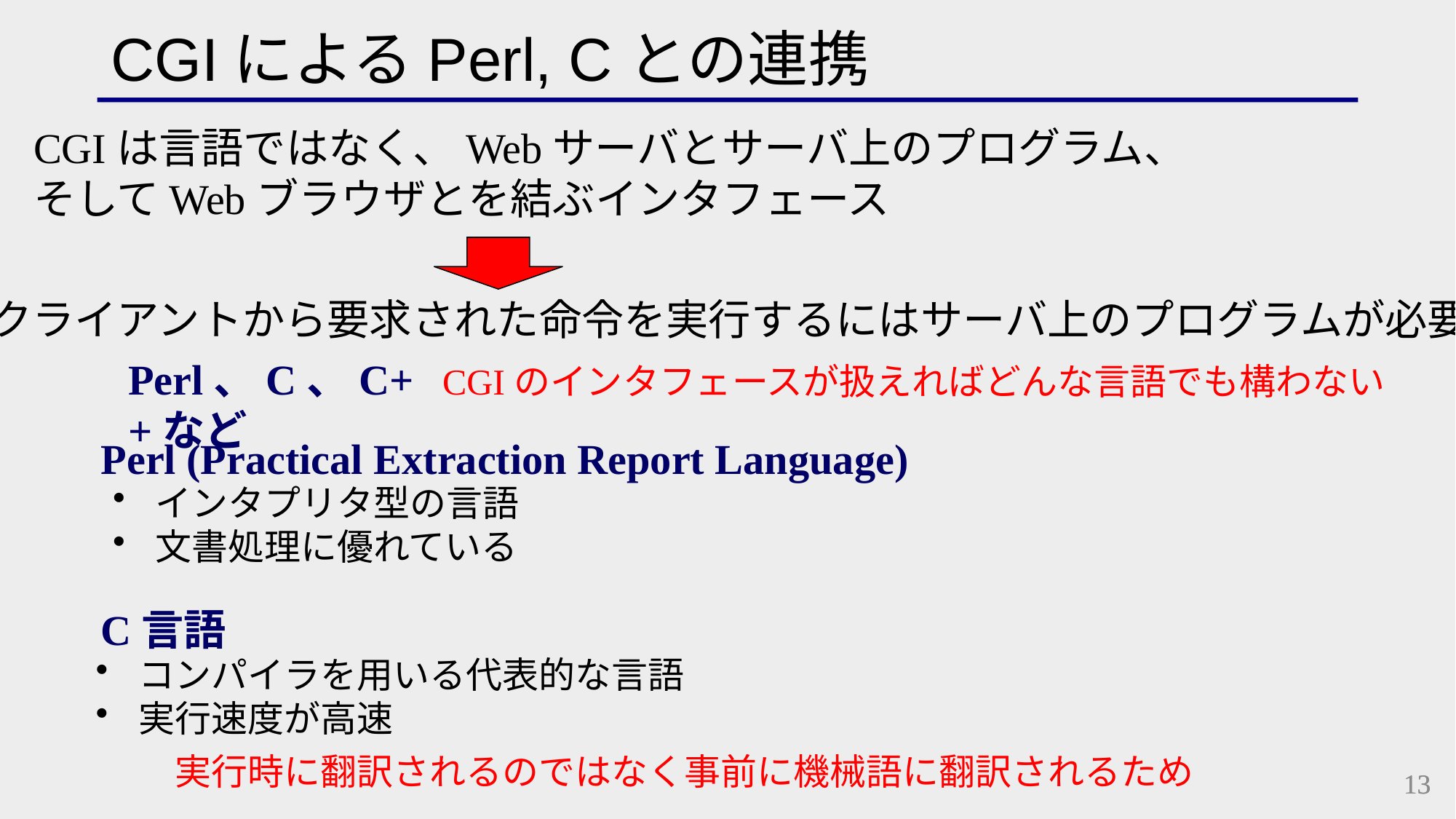

CGIによるPerl, Cとの連携
CGIは言語ではなく、Webサーバとサーバ上のプログラム、
そしてWebブラウザとを結ぶインタフェース

クライアントから要求された命令を実行するにはサーバ上のプログラムが必要
Perl、C、C++など
CGIのインタフェースが扱えればどんな言語でも構わない
Perl (Practical Extraction Report Language)
 インタプリタ型の言語
 文書処理に優れている
C言語
 コンパイラを用いる代表的な言語
 実行速度が高速
実行時に翻訳されるのではなく事前に機械語に翻訳されるため
13
13